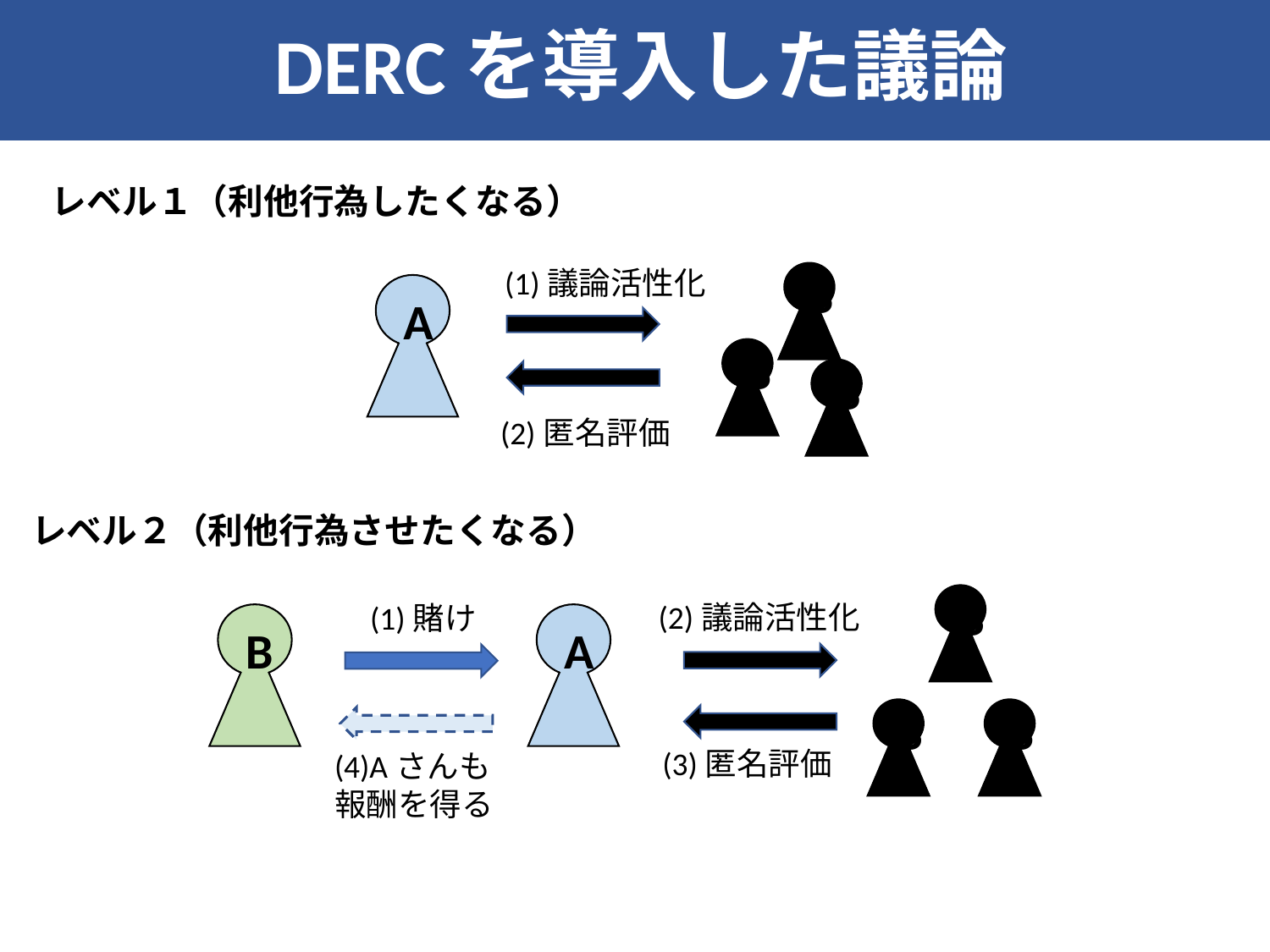

DERCを導入した議論
レベル１（利他行為したくなる）
(1)議論活性化

A

(2)匿名評価

B

B

B
レベル２（利他行為させたくなる）

B
(2)議論活性化
(1)賭け

B

A

B

B

(3)匿名評価
(4)Aさんも報酬を得る